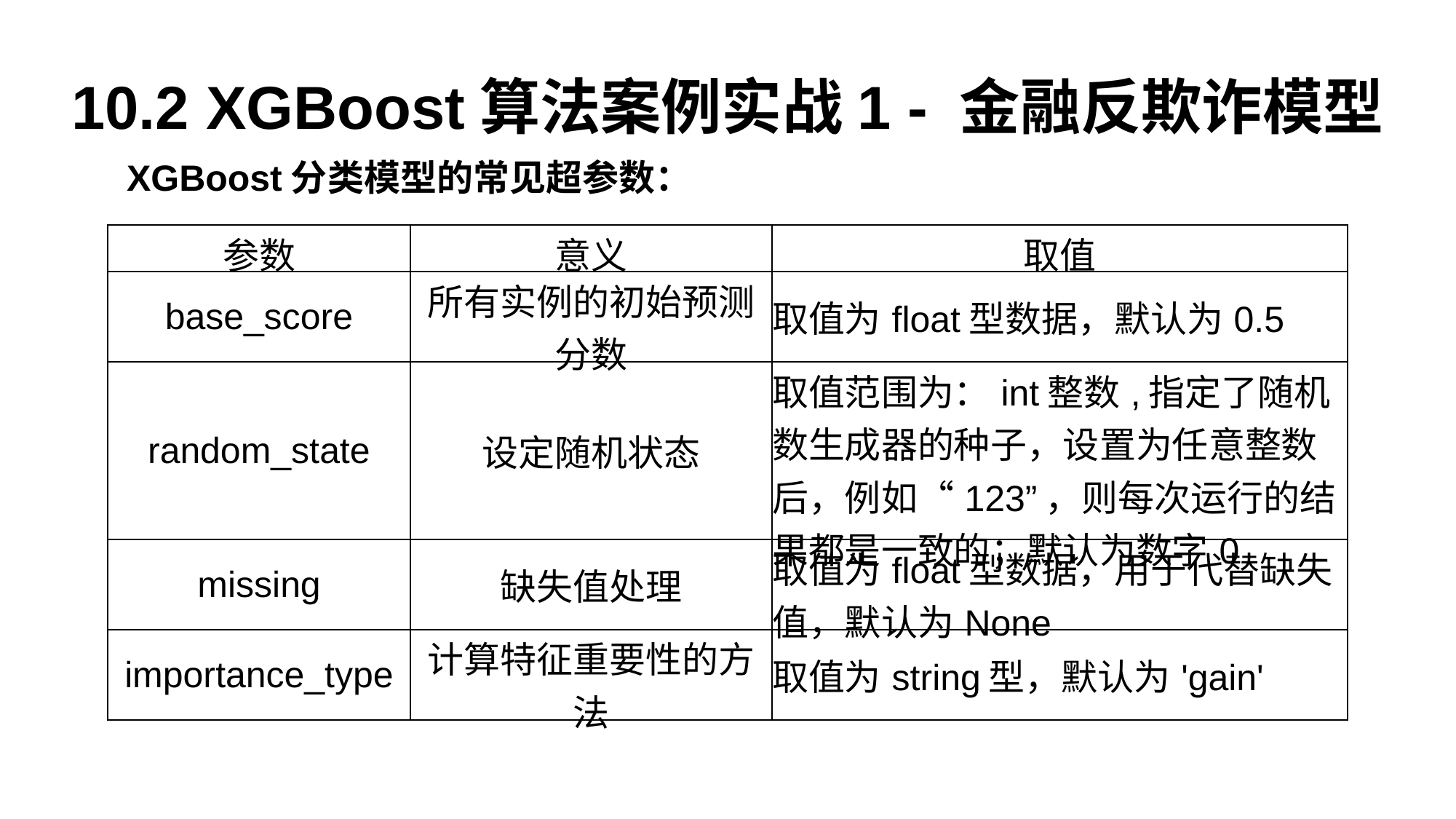

10.2 XGBoost算法案例实战1 - 金融反欺诈模型
XGBoost分类模型的常见超参数：
| 参数 | 意义 | 取值 |
| --- | --- | --- |
| base\_score | 所有实例的初始预测分数 | 取值为float型数据，默认为0.5 |
| random\_state | 设定随机状态 | 取值范围为：int整数,指定了随机数生成器的种子，设置为任意整数后，例如“123”，则每次运行的结果都是一致的；默认为数字0 |
| missing | 缺失值处理 | 取值为float型数据，用于代替缺失值，默认为None |
| importance\_type | 计算特征重要性的方法 | 取值为string型，默认为'gain' |